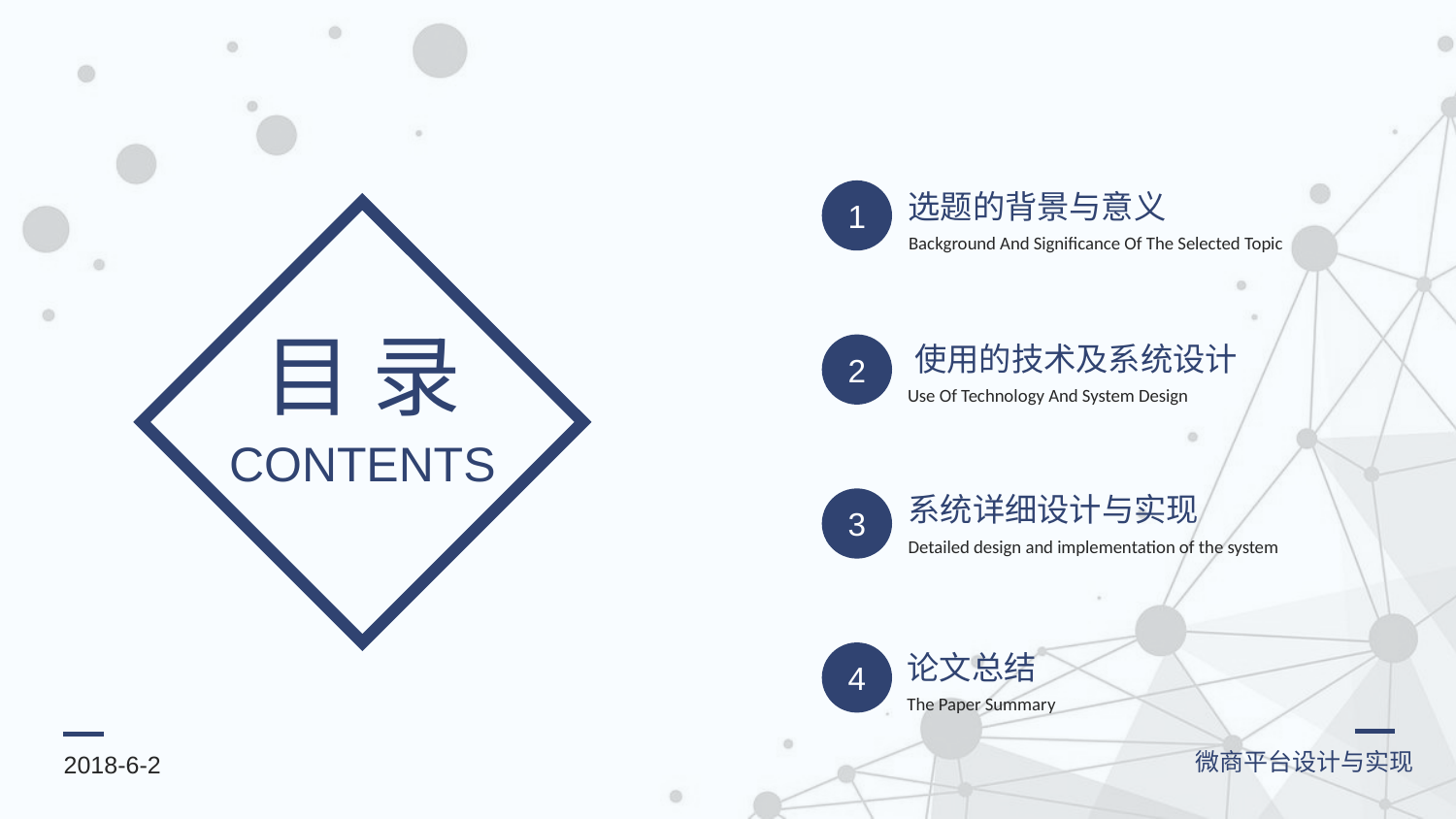

选题的背景与意义
1

Background And Significance Of The Selected Topic
目 录
使用的技术及系统设计
2
Use Of Technology And System Design
CONTENTS
系统详细设计与实现
3
Detailed design and implementation of the system
论文总结
4
The Paper Summary
微商平台设计与实现
2018-6-2